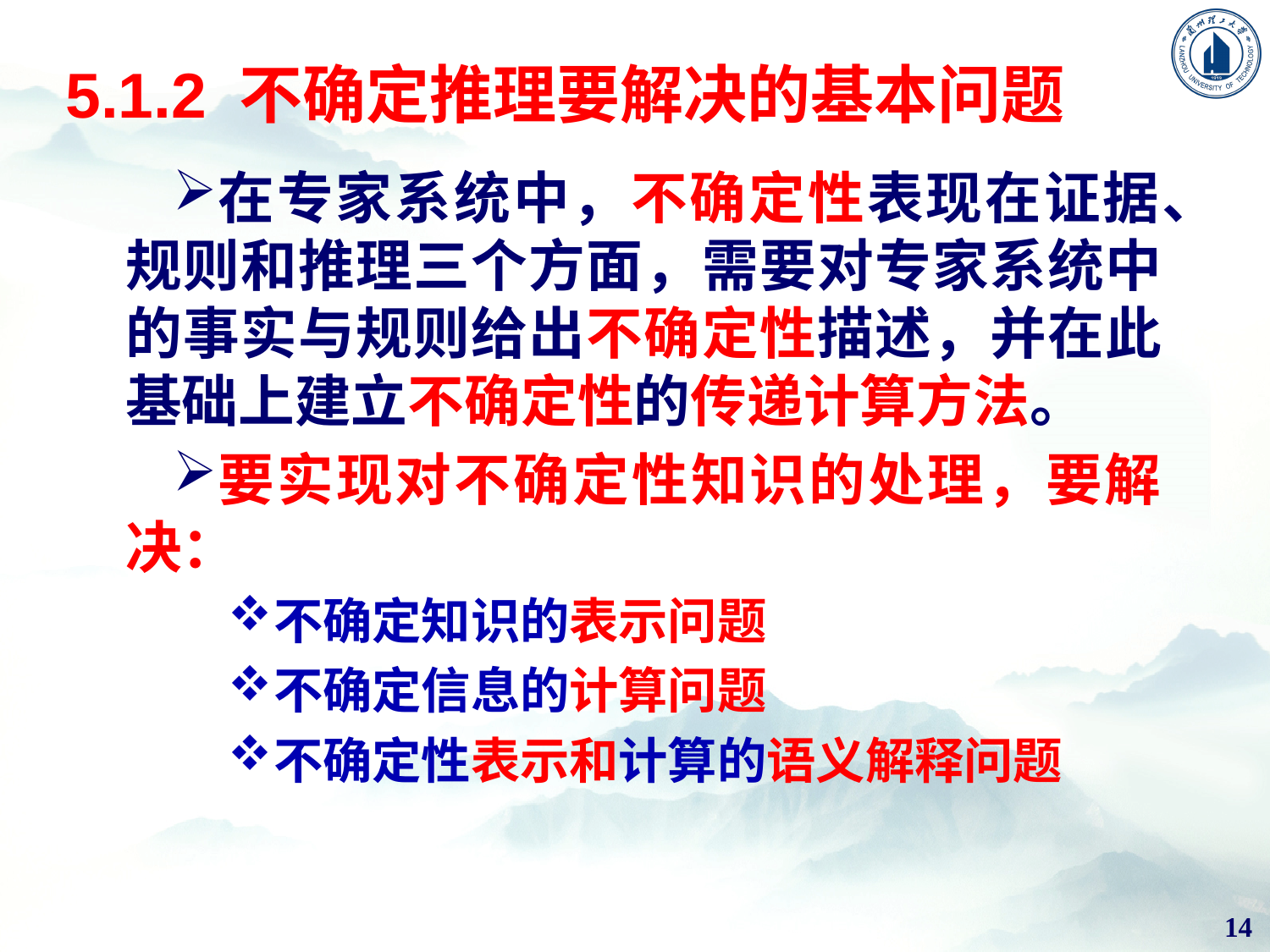

# 5.1.2 不确定推理要解决的基本问题
在专家系统中，不确定性表现在证据、规则和推理三个方面，需要对专家系统中的事实与规则给出不确定性描述，并在此基础上建立不确定性的传递计算方法。
要实现对不确定性知识的处理，要解决：
不确定知识的表示问题
不确定信息的计算问题
不确定性表示和计算的语义解释问题
14